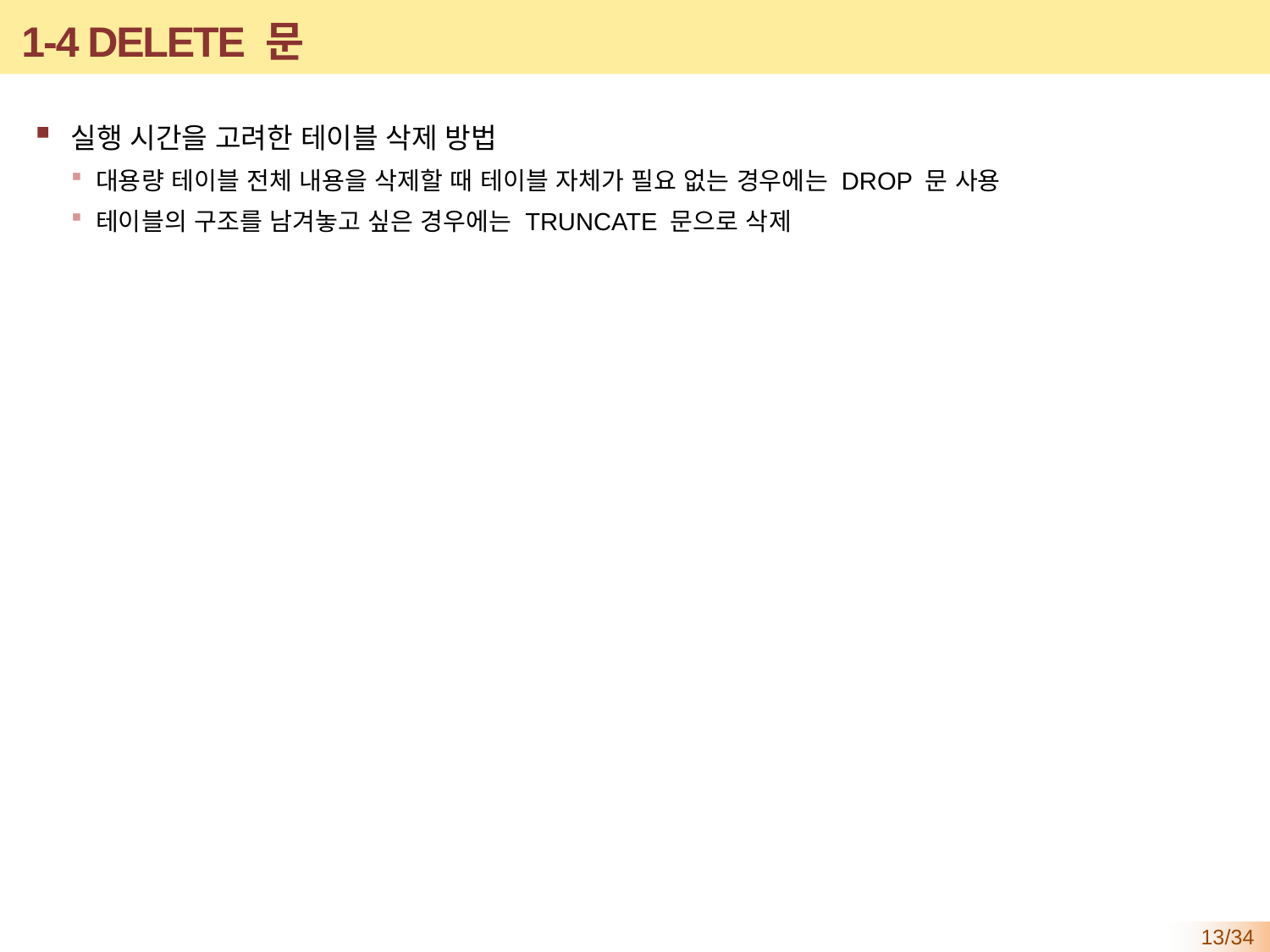

# 1-4 DELETE 문
실행 시간을 고려한 테이블 삭제 방법
대용량 테이블 전체 내용을 삭제할 때 테이블 자체가 필요 없는 경우에는 DROP 문 사용
테이블의 구조를 남겨놓고 싶은 경우에는 TRUNCATE 문으로 삭제